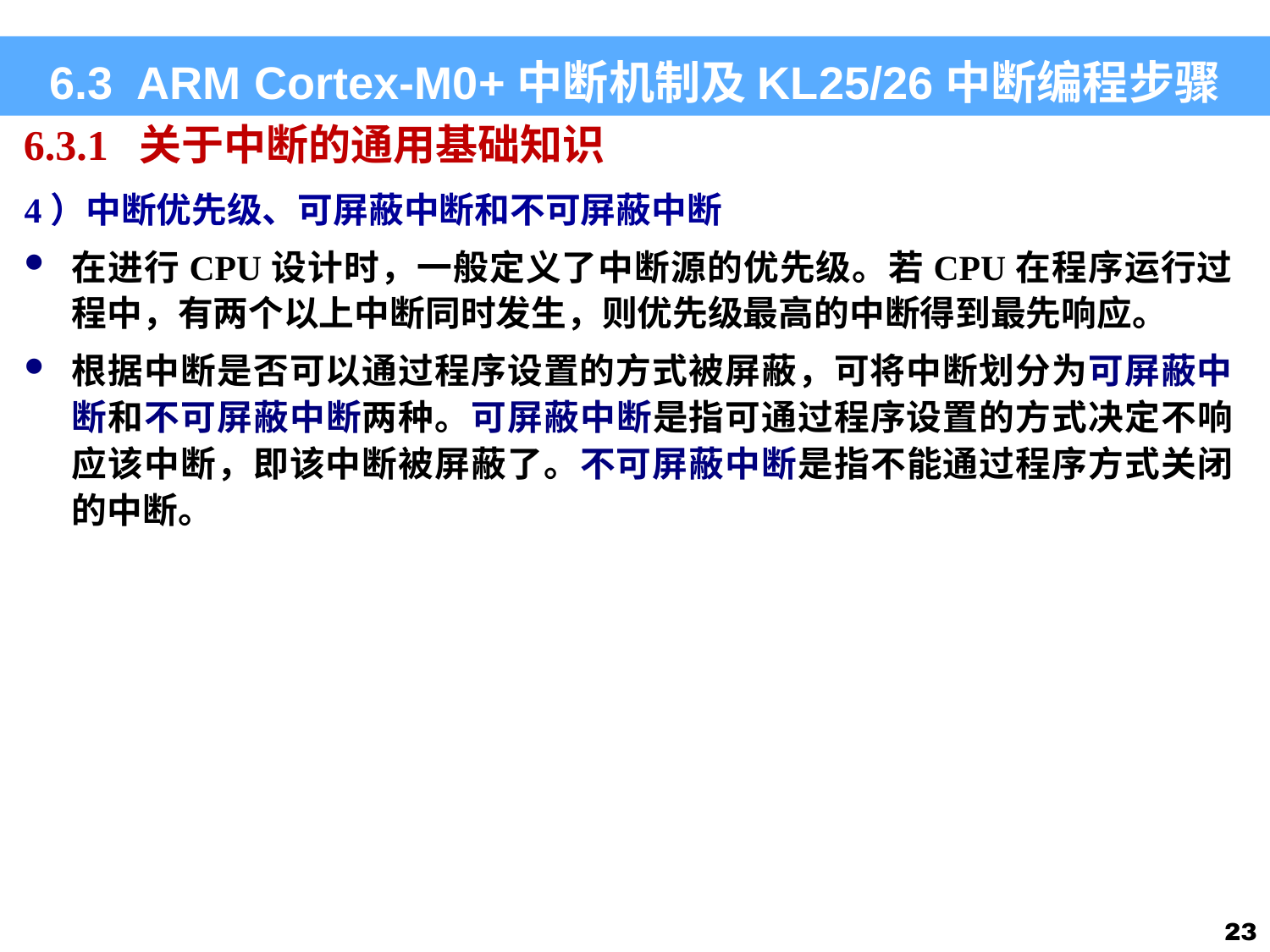

6.3  ARM Cortex-M0+中断机制及KL25/26中断编程步骤
6.3.1  关于中断的通用基础知识
4）中断优先级、可屏蔽中断和不可屏蔽中断
在进行CPU设计时，一般定义了中断源的优先级。若CPU在程序运行过程中，有两个以上中断同时发生，则优先级最高的中断得到最先响应。
根据中断是否可以通过程序设置的方式被屏蔽，可将中断划分为可屏蔽中断和不可屏蔽中断两种。可屏蔽中断是指可通过程序设置的方式决定不响应该中断，即该中断被屏蔽了。不可屏蔽中断是指不能通过程序方式关闭的中断。
23